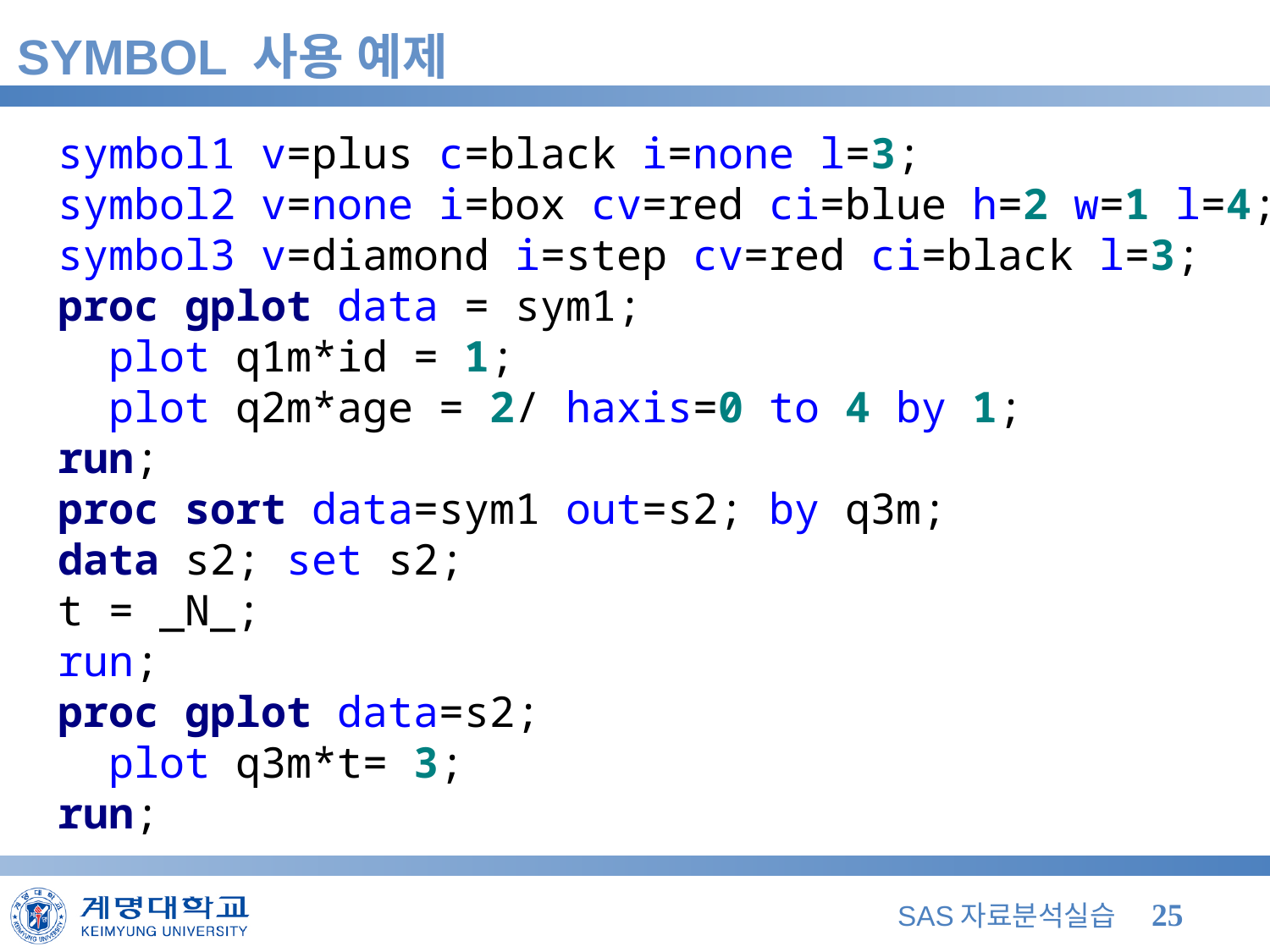

# SYMBOL 사용 예제

symbol1 v=plus c=black i=none l=3;
symbol2 v=none i=box cv=red ci=blue h=2 w=1 l=4;
symbol3 v=diamond i=step cv=red ci=black l=3;
proc gplot data = sym1;
  plot q1m*id = 1;
  plot q2m*age = 2/ haxis=0 to 4 by 1;
run;
proc sort data=sym1 out=s2; by q3m;
data s2; set s2;
t = _N_;
run;
proc gplot data=s2;
  plot q3m*t= 3;
run;